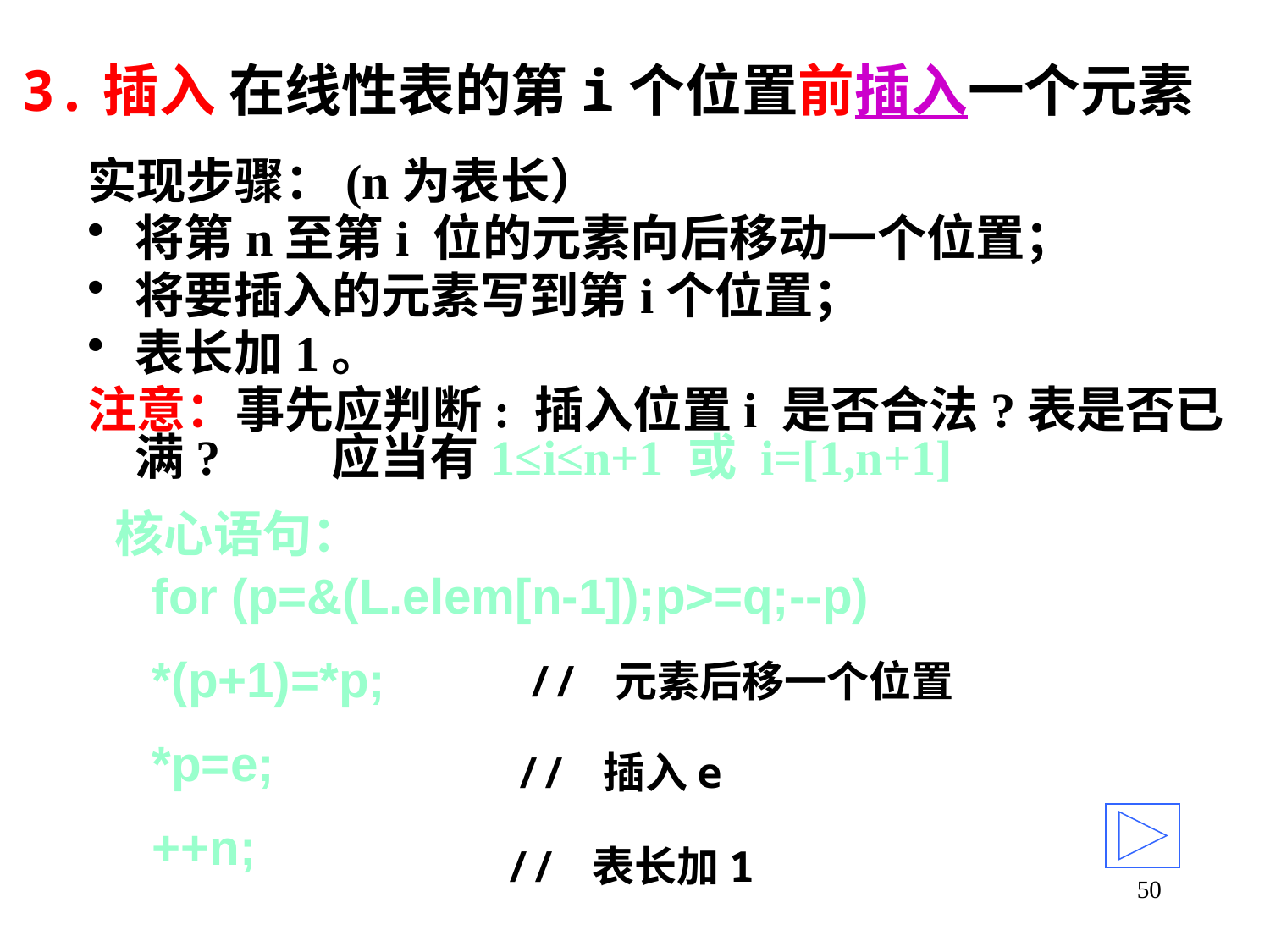

3.插入 在线性表的第i个位置前插入一个元素
实现步骤：(n为表长）
将第n至第i 位的元素向后移动一个位置；
将要插入的元素写到第i个位置；
表长加1。
注意：事先应判断: 插入位置i 是否合法?表是否已满?        应当有1≤i≤n+1 或 i=[1,n+1]
核心语句：
for (p=&(L.elem[n-1]);p>=q;--p)
*(p+1)=*p;
*p=e;
++n;
// 元素后移一个位置
// 插入e

// 表长加1
50